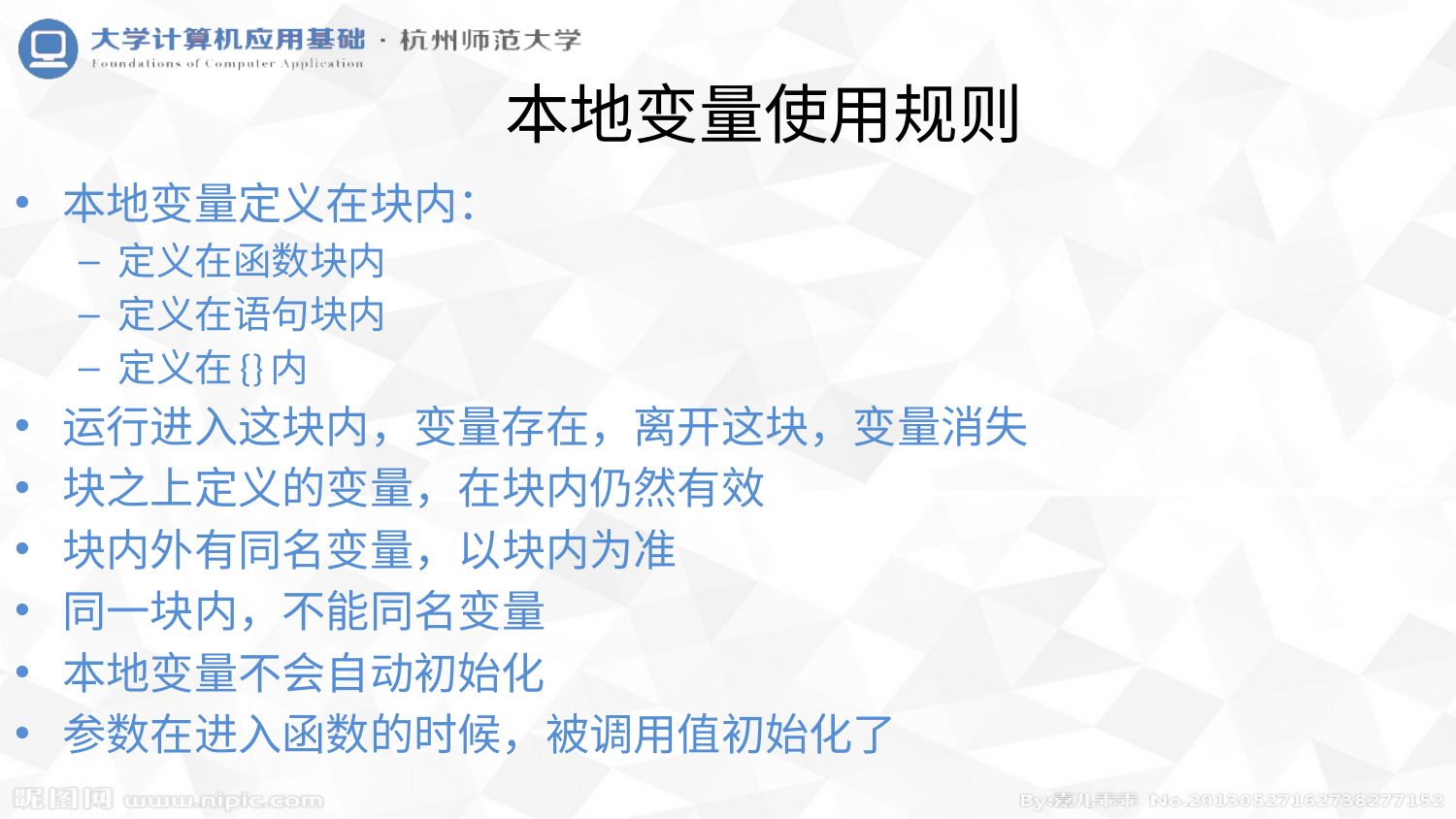

# 本地变量使用规则
本地变量定义在块内：
定义在函数块内
定义在语句块内
定义在{}内
运行进入这块内，变量存在，离开这块，变量消失
块之上定义的变量，在块内仍然有效
块内外有同名变量，以块内为准
同一块内，不能同名变量
本地变量不会自动初始化
参数在进入函数的时候，被调用值初始化了